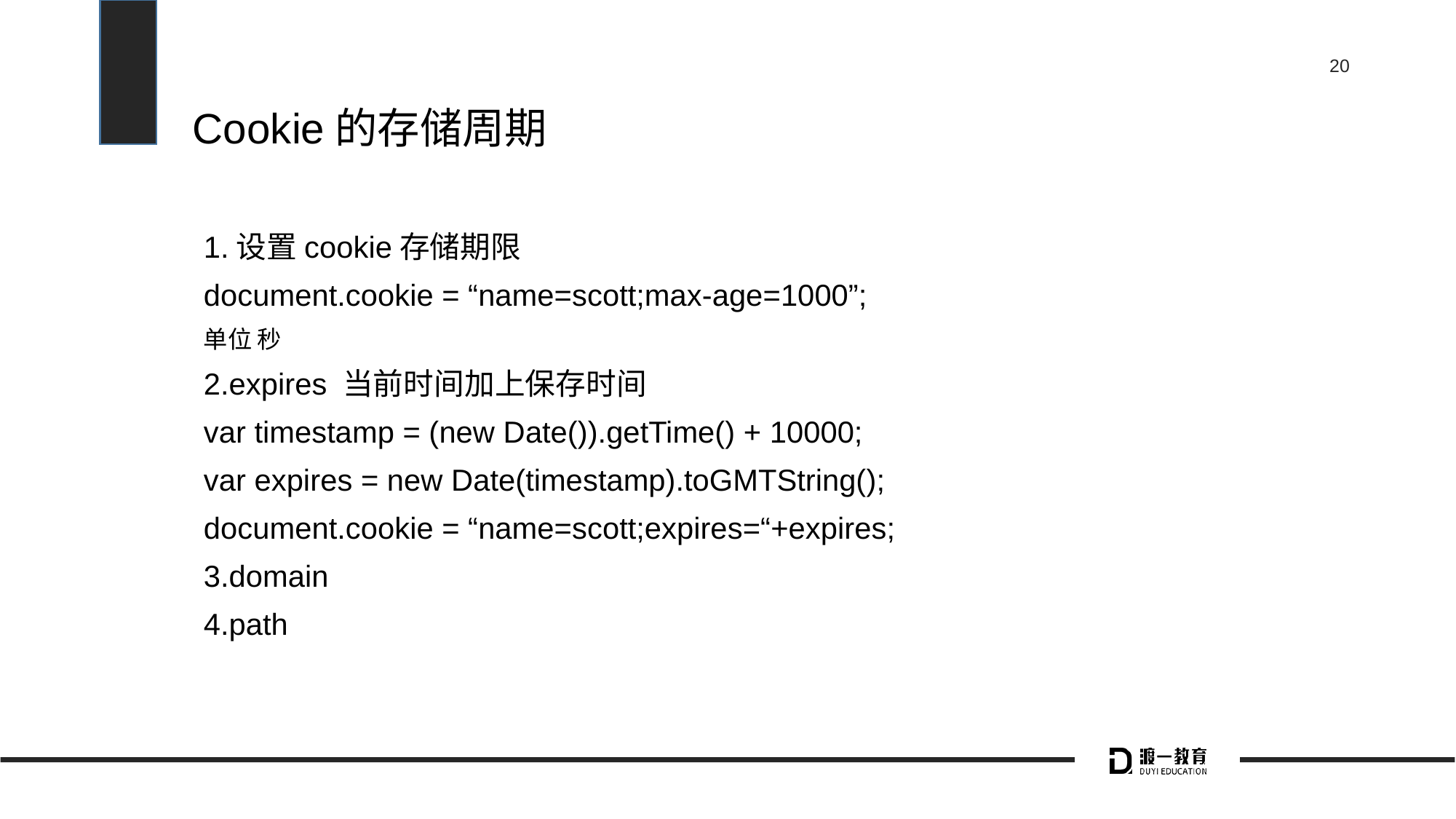

# Cookie的存储周期
1.设置cookie存储期限
document.cookie = “name=scott;max-age=1000”;
单位 秒
2.expires 当前时间加上保存时间
var timestamp = (new Date()).getTime() + 10000;
var expires = new Date(timestamp).toGMTString();
document.cookie = “name=scott;expires=“+expires;
3.domain
4.path